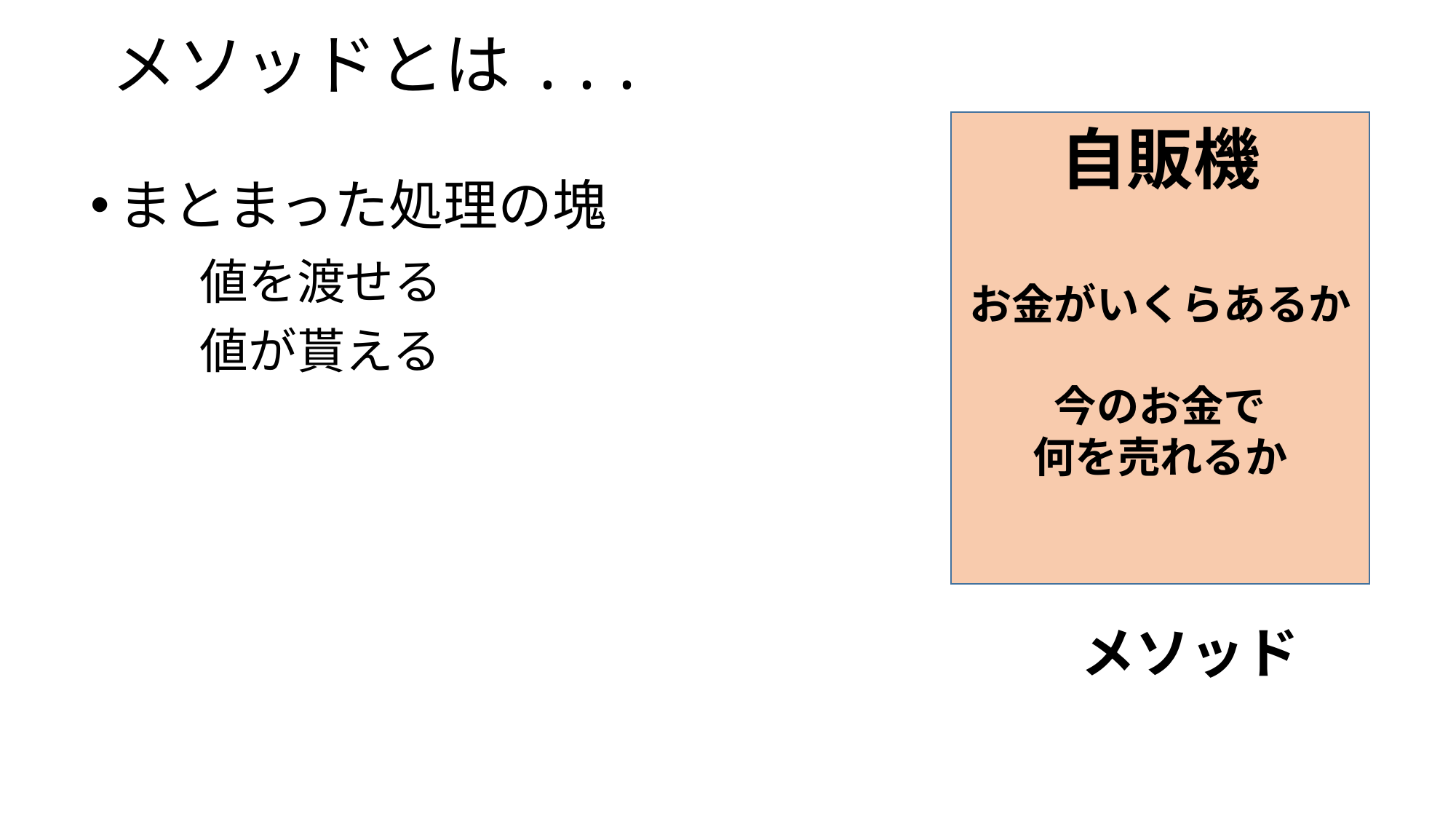

# メソッドとは...
自販機

お金がいくらあるか

今のお金で
何を売れるか

まとまった処理の塊
	値を渡せる
	値が貰える

メソッド